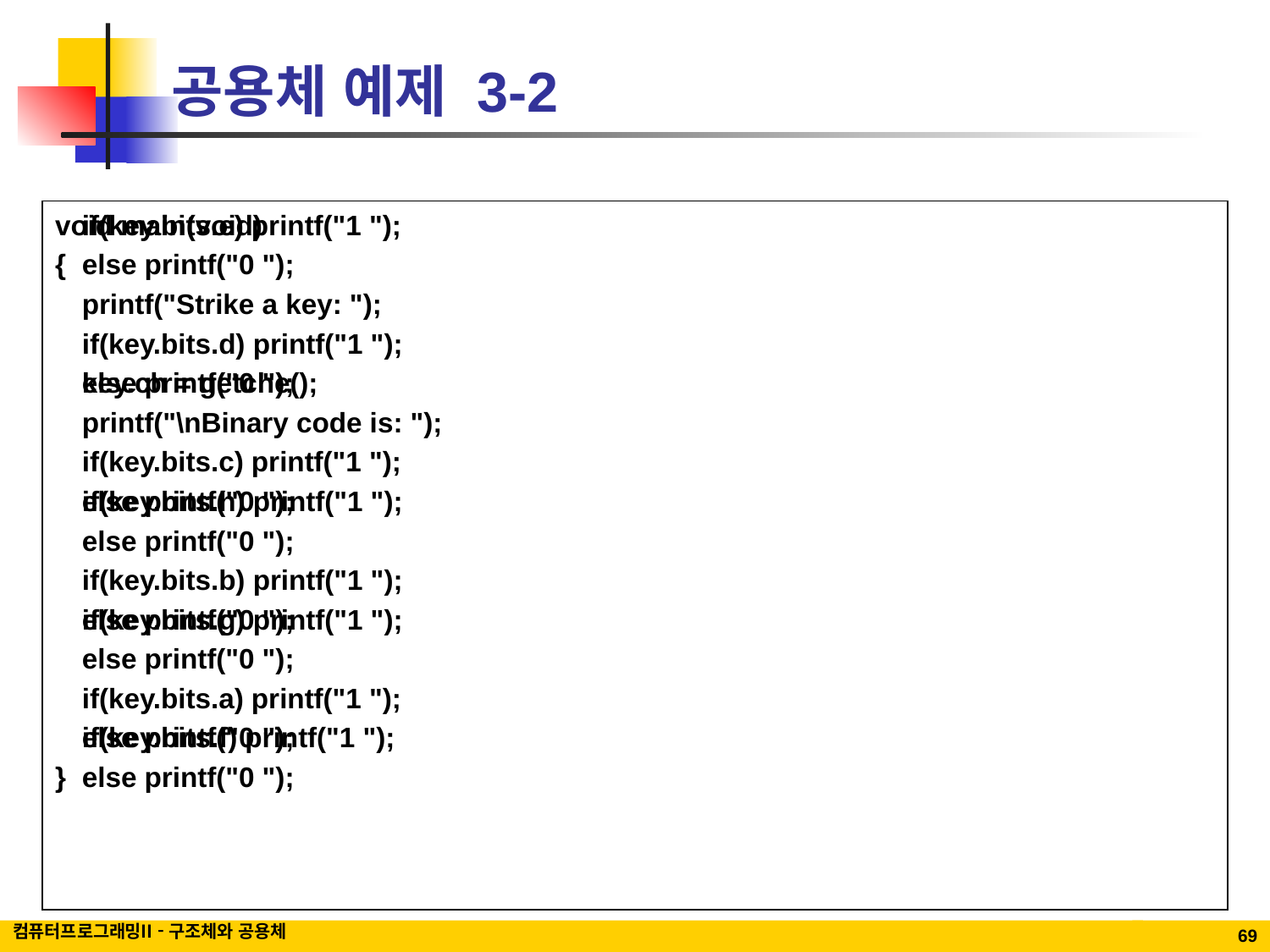

# 공용체 예제 3-2
void main(void)
{
	printf("Strike a key: ");

	key.ch = getche();
	printf("\nBinary code is: ");

	if(key.bits.h) printf("1 ");
	else printf("0 ");

	if(key.bits.g) printf("1 ");
	else printf("0 ");

	if(key.bits.f) printf("1 ");
	else printf("0 ");

	if(key.bits.e) printf("1 ");
	else printf("0 ");

	if(key.bits.d) printf("1 ");
	else printf("0 ");

	if(key.bits.c) printf("1 ");
	else printf("0 ");

	if(key.bits.b) printf("1 ");
	else printf("0 ");

	if(key.bits.a) printf("1 ");
	else printf("0 ");
}
컴퓨터프로그래밍II - 구조체와 공용체
69